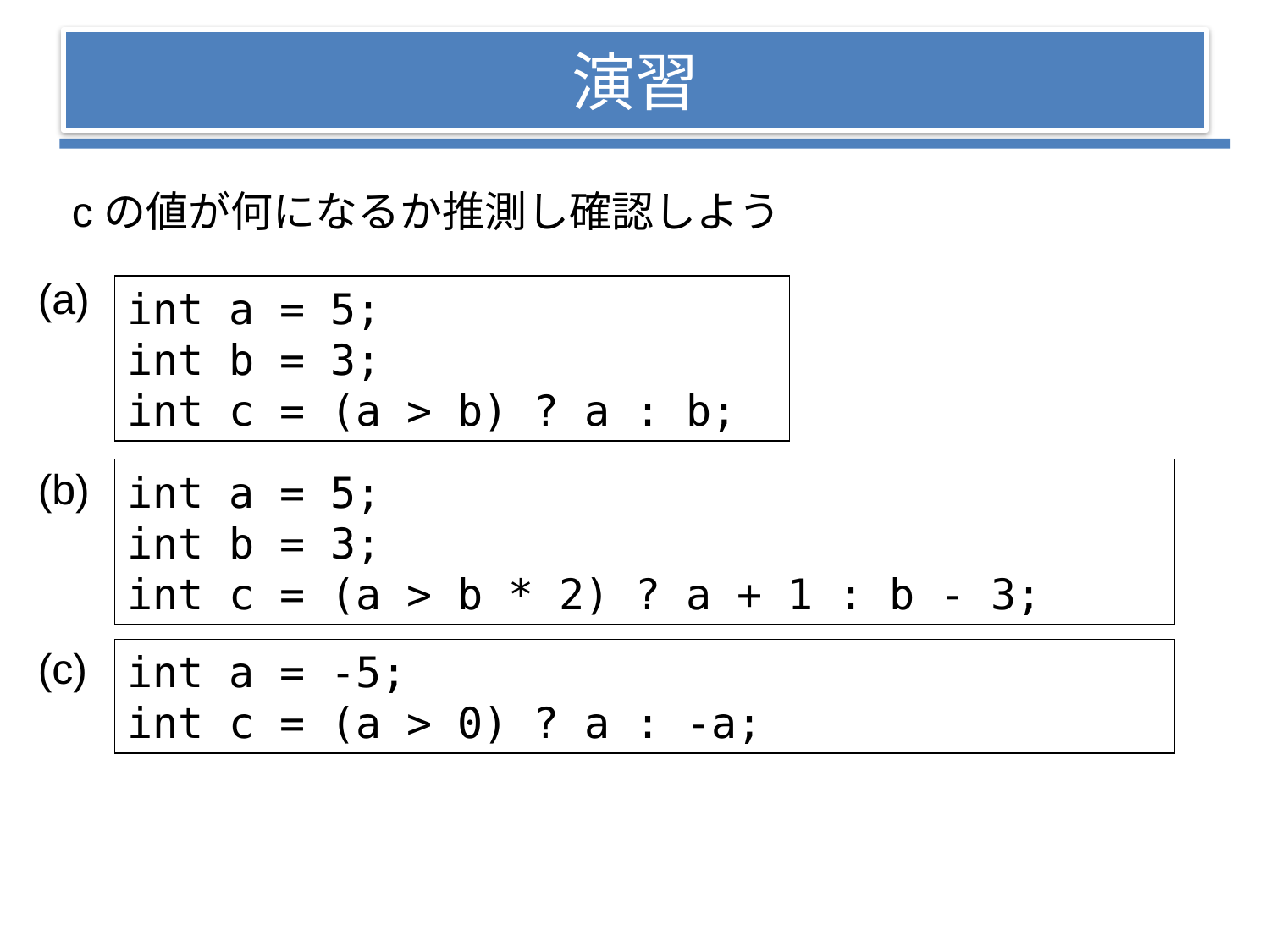

# 演習
cの値が何になるか推測し確認しよう
(a)
int a = 5;
int b = 3;
int c = (a > b) ? a : b;
(b)
int a = 5;
int b = 3;
int c = (a > b * 2) ? a + 1 : b - 3;
(c)
int a = -5;
int c = (a > 0) ? a : -a;